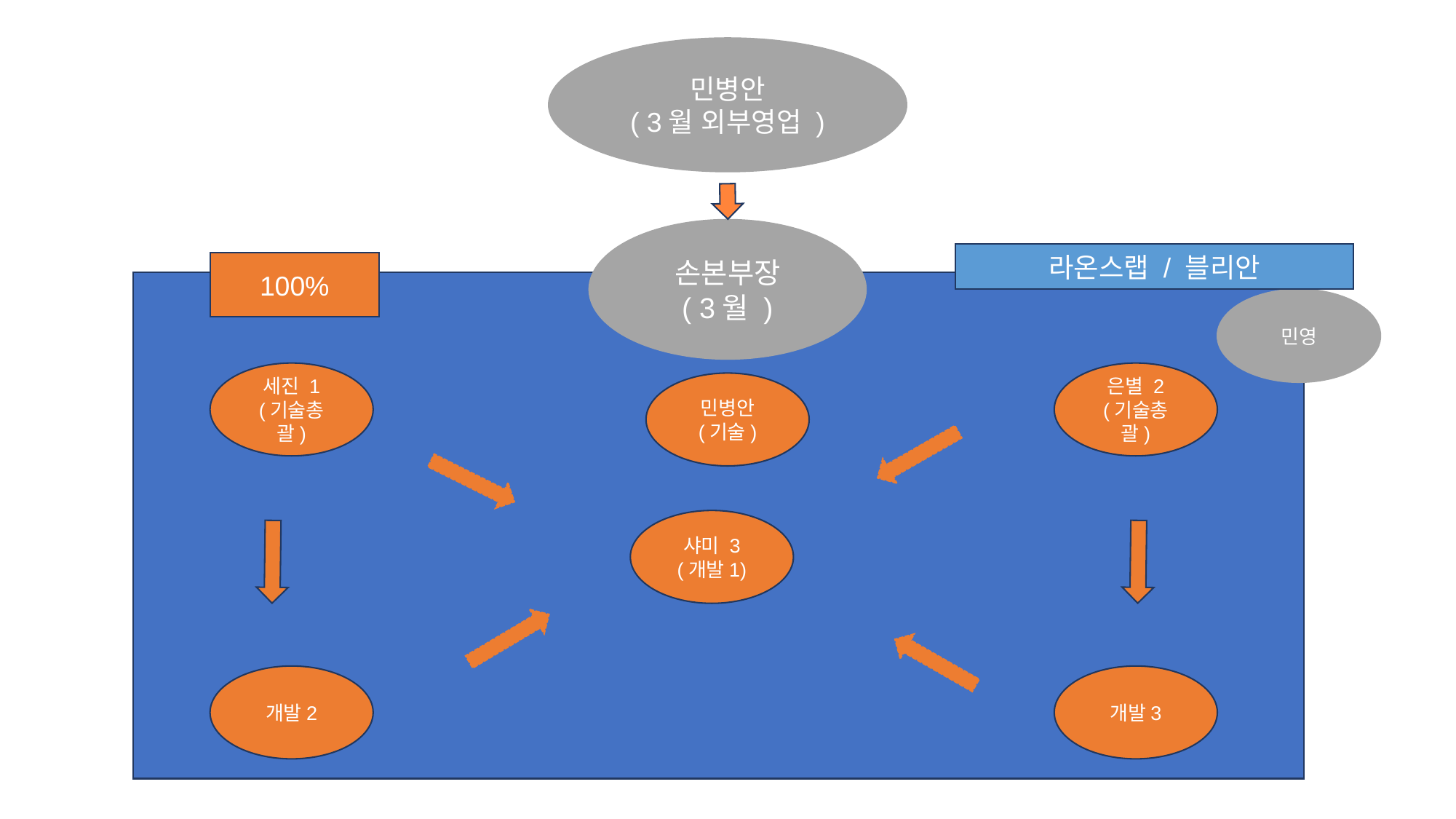

민병안
( 3월 외부영업 )

손본부장
( 3월 )
라온스랩 / 블리안
100%

민영
세진 1
(기술총괄)
은별 2
(기술총괄)
민병안
(기술)

샤미 3
(개발1)

개발2
개발3